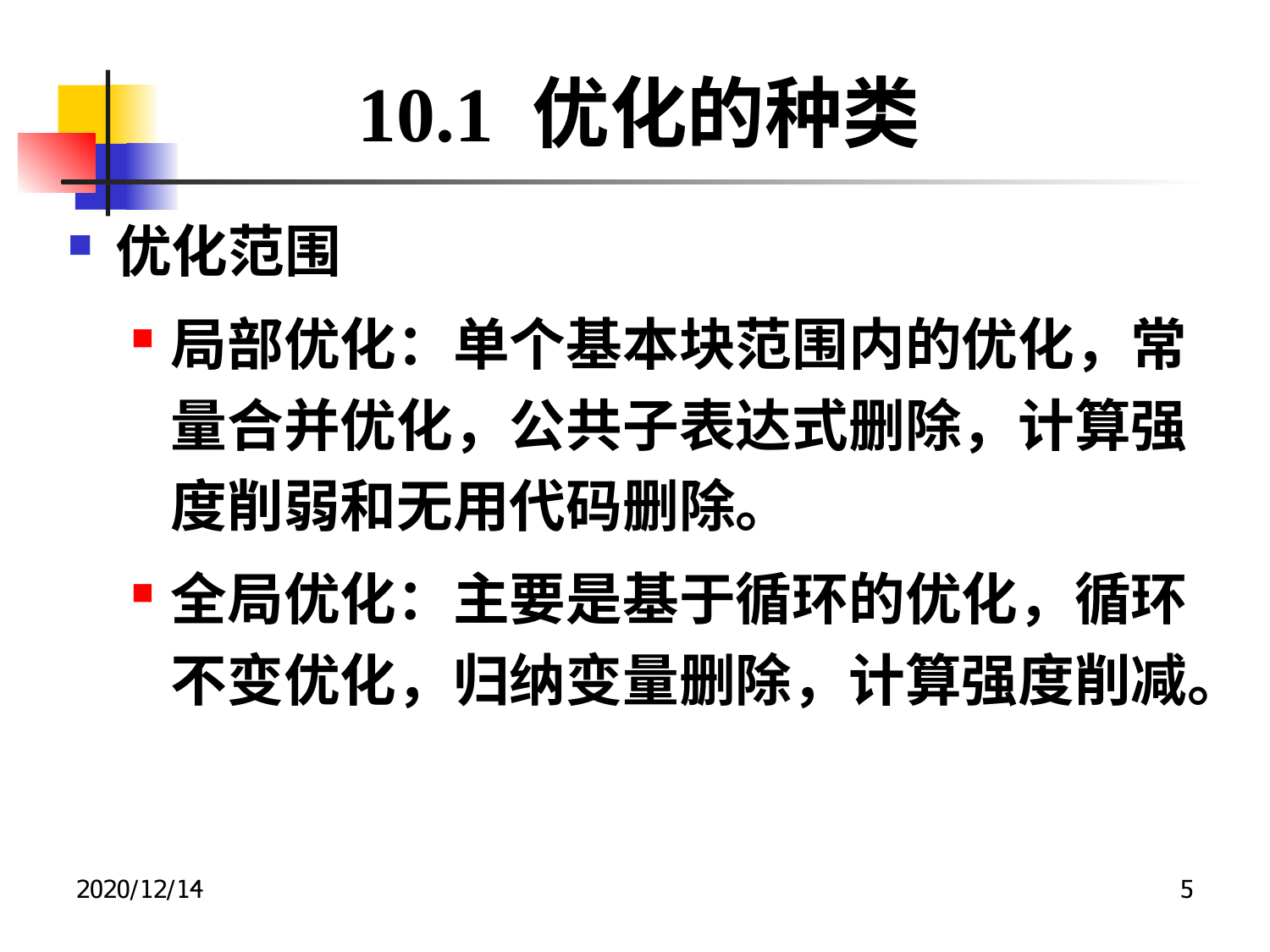

10.1 优化的种类
优化范围
局部优化：单个基本块范围内的优化，常量合并优化，公共子表达式删除，计算强度削弱和无用代码删除。
全局优化：主要是基于循环的优化，循环不变优化，归纳变量删除，计算强度削减。
2020/12/14
5